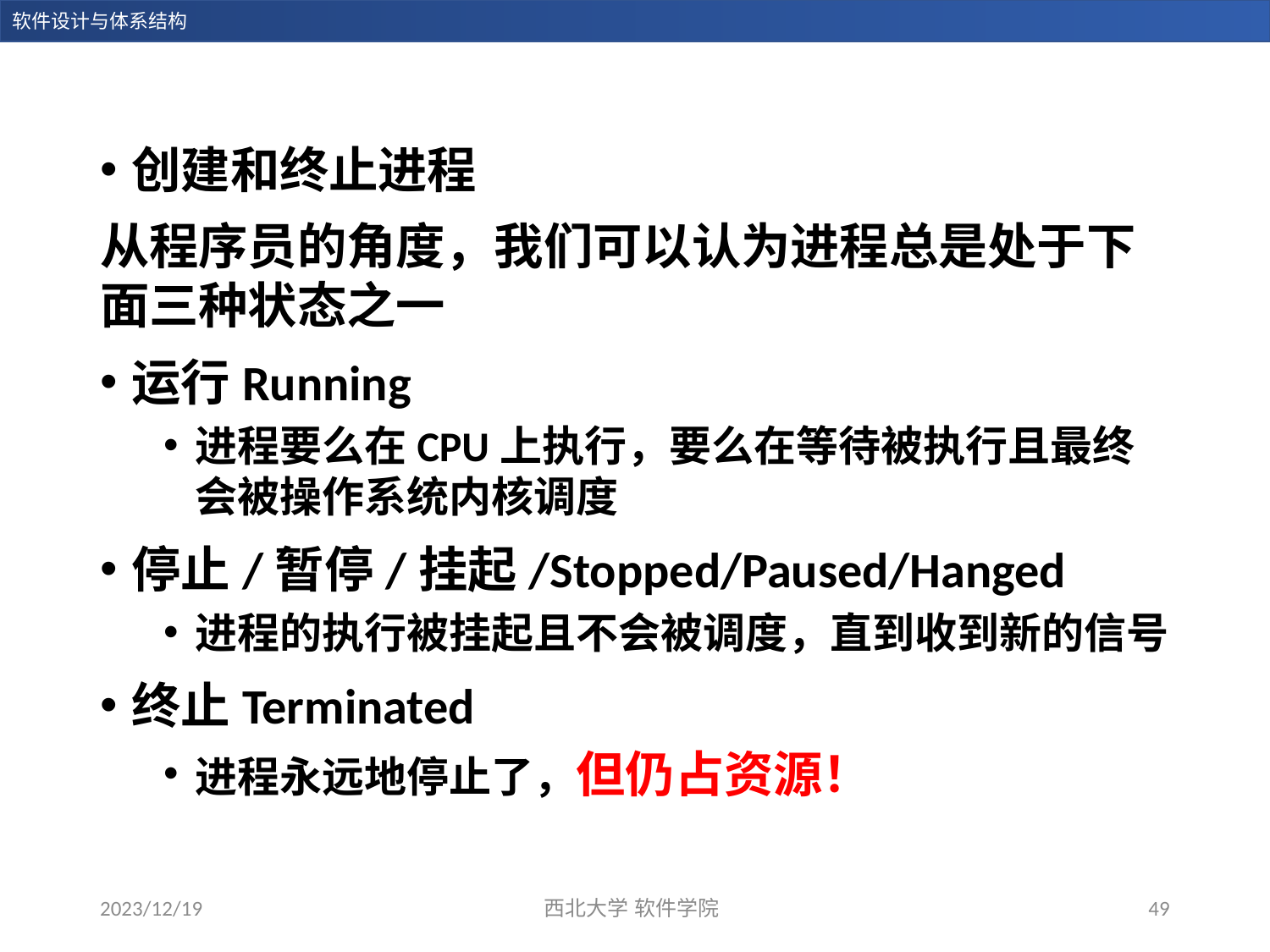

创建和终止进程
从程序员的角度，我们可以认为进程总是处于下面三种状态之一
运行Running
进程要么在CPU上执行，要么在等待被执行且最终会被操作系统内核调度
停止/暂停/挂起/Stopped/Paused/Hanged
进程的执行被挂起且不会被调度，直到收到新的信号
终止Terminated
进程永远地停止了，但仍占资源！

2023/12/19
西北大学 软件学院
49